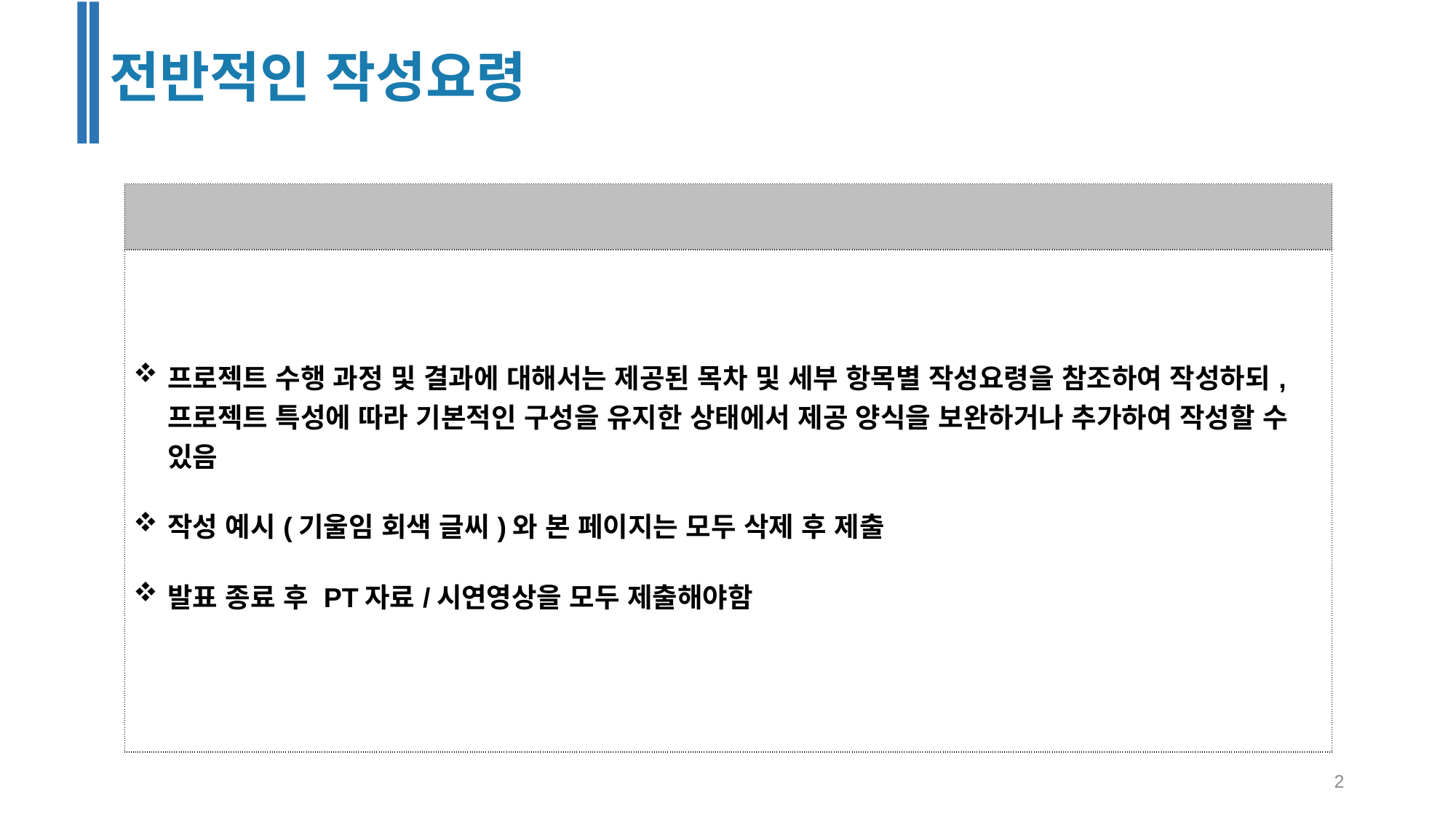

전반적인 작성요령
|  |
| --- |
| 프로젝트 수행 과정 및 결과에 대해서는 제공된 목차 및 세부 항목별 작성요령을 참조하여 작성하되, 프로젝트 특성에 따라 기본적인 구성을 유지한 상태에서 제공 양식을 보완하거나 추가하여 작성할 수 있음 작성 예시(기울임 회색 글씨)와 본 페이지는 모두 삭제 후 제출 발표 종료 후 PT자료/시연영상을 모두 제출해야함 |
2